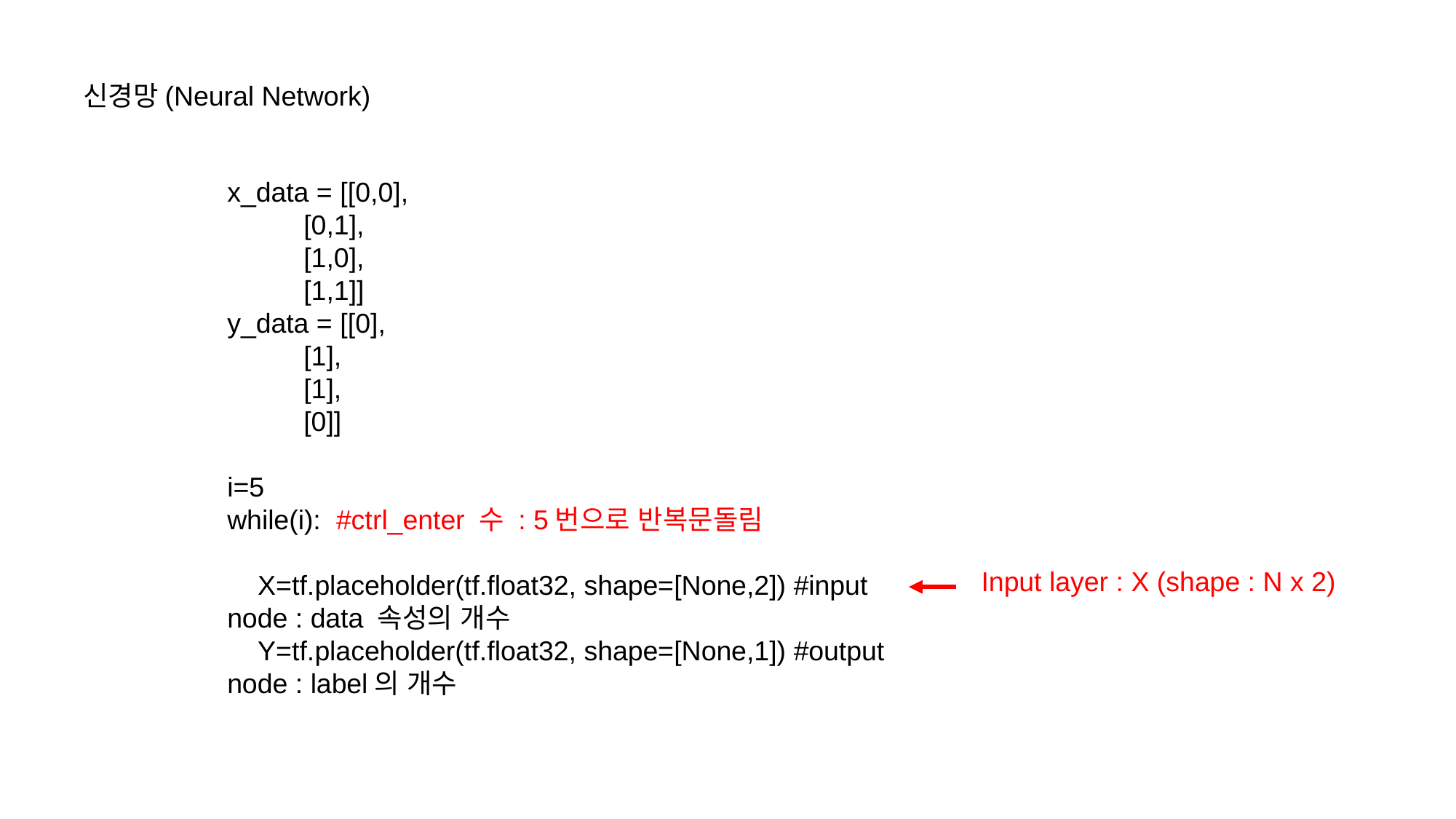

신경망(Neural Network)
x_data = [[0,0],
          [0,1],
          [1,0],
          [1,1]]
y_data = [[0],
          [1],
          [1],
          [0]]

i=5
while(i):  #ctrl_enter 수 : 5번으로 반복문돌림

    X=tf.placeholder(tf.float32, shape=[None,2]) #input node : data 속성의 개수
    Y=tf.placeholder(tf.float32, shape=[None,1]) #output node : label의 개수

Input layer : X (shape : N x 2)